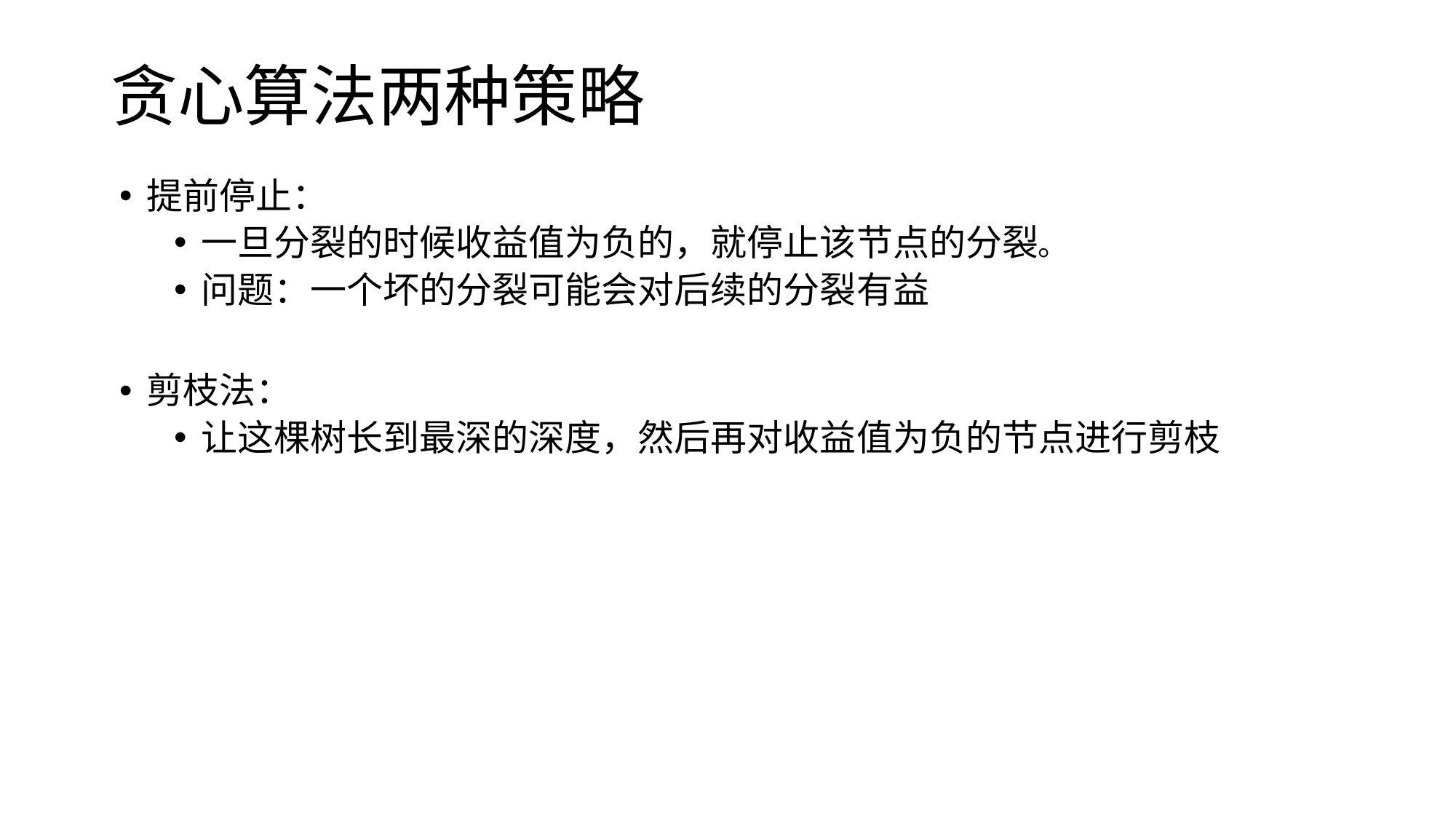

# 贪心算法两种策略
提前停止：
一旦分裂的时候收益值为负的，就停止该节点的分裂。
问题：一个坏的分裂可能会对后续的分裂有益

剪枝法：
让这棵树长到最深的深度，然后再对收益值为负的节点进行剪枝